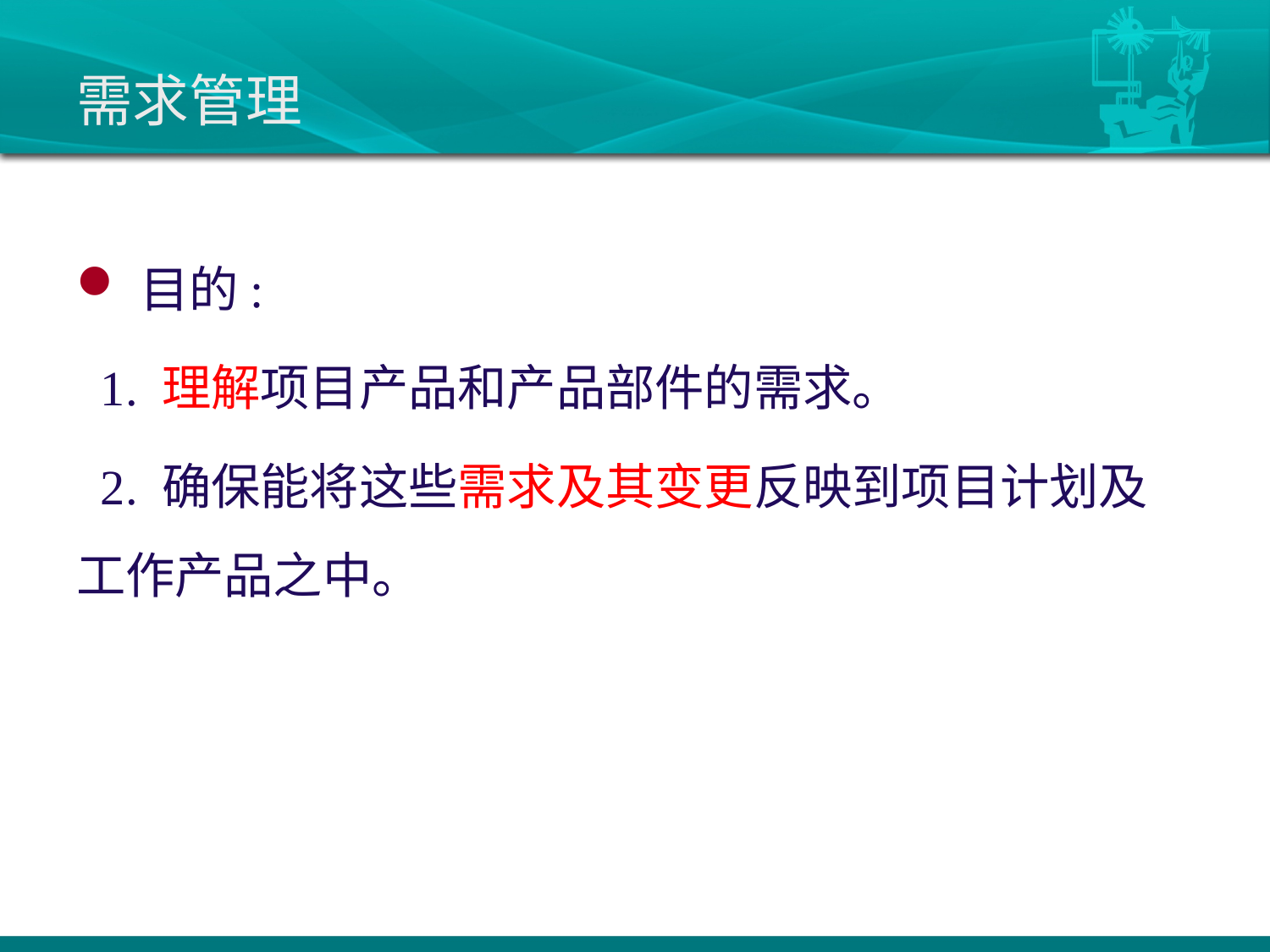

# 需求管理
目的:
  1. 理解项目产品和产品部件的需求。
  2. 确保能将这些需求及其变更反映到项目计划及工作产品之中。